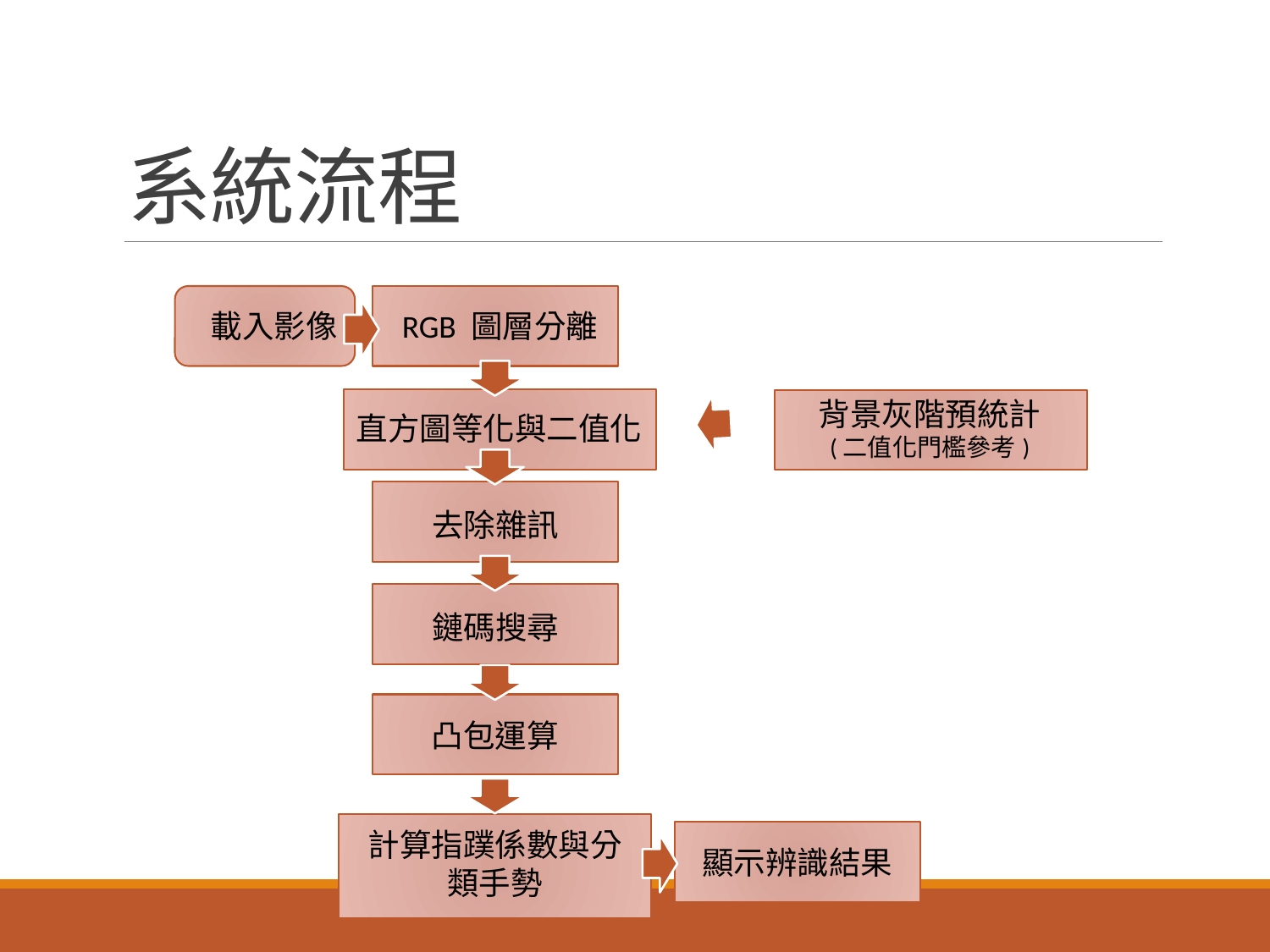

# 系統流程

載入影像

RGB 圖層分離

背景灰階預統計
(二值化門檻參考)

直方圖等化與二值化

去除雜訊

鏈碼搜尋

凸包運算

計算指蹼係數與分類手勢

顯示辨識結果